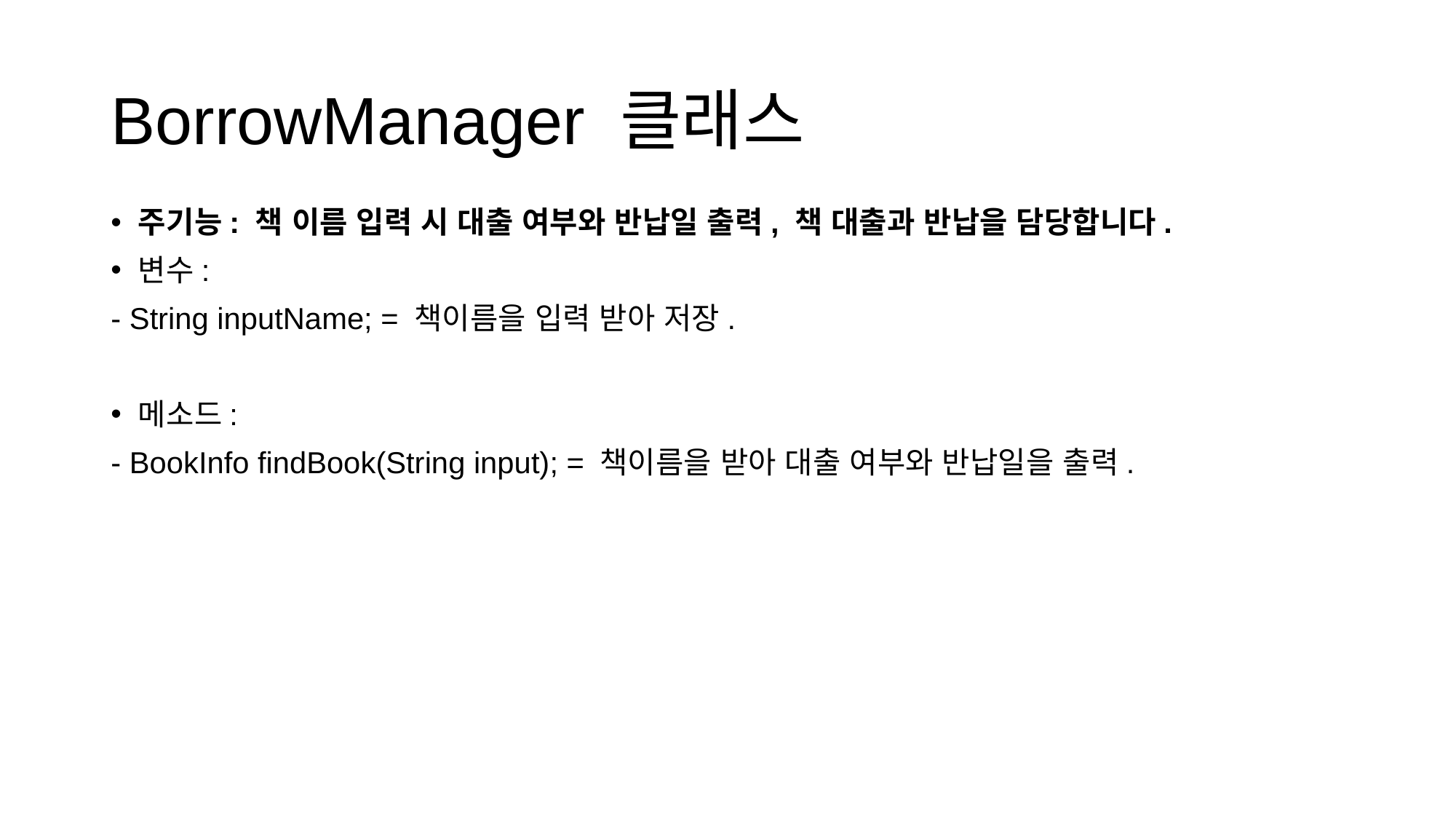

# BorrowManager 클래스
주기능: 책 이름 입력 시 대출 여부와 반납일 출력, 책 대출과 반납을 담당합니다.
변수:
- String inputName; = 책이름을 입력 받아 저장.

메소드:
- BookInfo findBook(String input); = 책이름을 받아 대출 여부와 반납일을 출력.